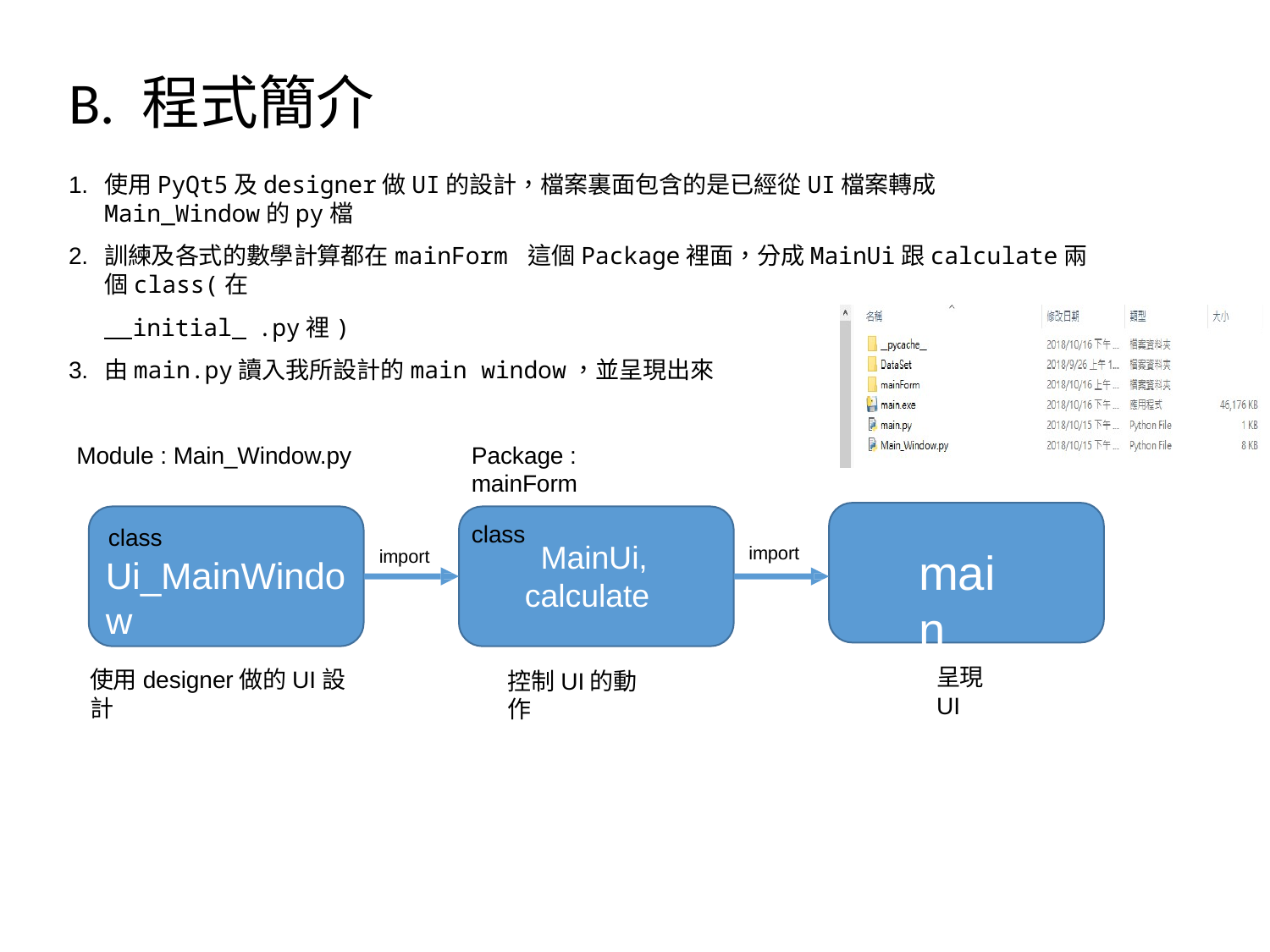

# B. 程式簡介
使用PyQt5及designer做UI的設計，檔案裏面包含的是已經從UI檔案轉成Main_Window的py檔
訓練及各式的數學計算都在mainForm 這個Package裡面，分成MainUi跟calculate兩個class(在
  initial .py裡)
由main.py讀入我所設計的main window，並呈現出來

Module : Main_Window.py
Package : mainForm

class
class
Ui_MainWindow
MainUi,
import
main
import

calculate
呈現UI
使用designer做的UI設計
控制UI的動作